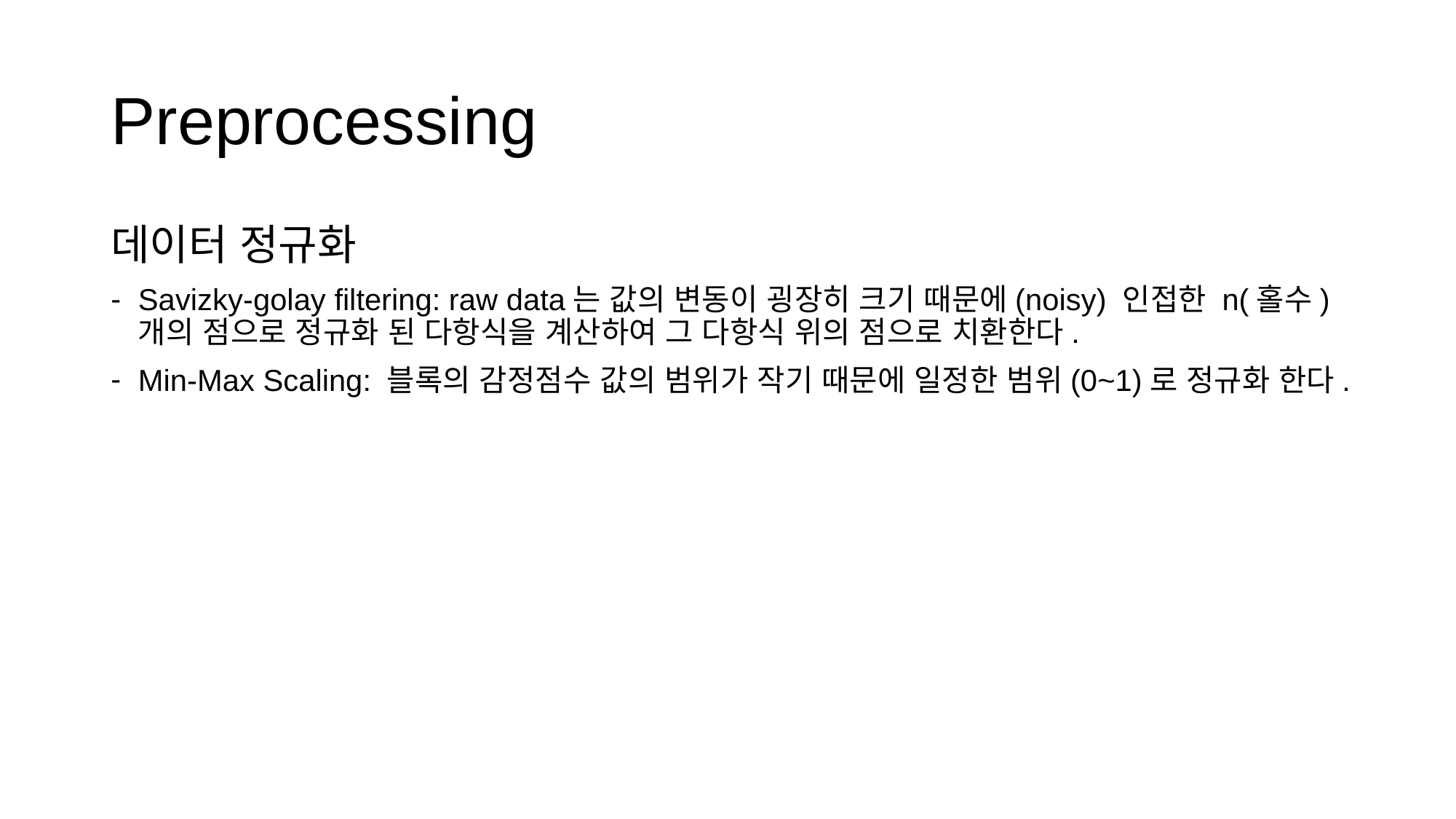

# Preprocessing
데이터 정규화
Savizky-golay filtering: raw data는 값의 변동이 굉장히 크기 때문에(noisy) 인접한 n(홀수)개의 점으로 정규화 된 다항식을 계산하여 그 다항식 위의 점으로 치환한다.
Min-Max Scaling: 블록의 감정점수 값의 범위가 작기 때문에 일정한 범위(0~1)로 정규화 한다.